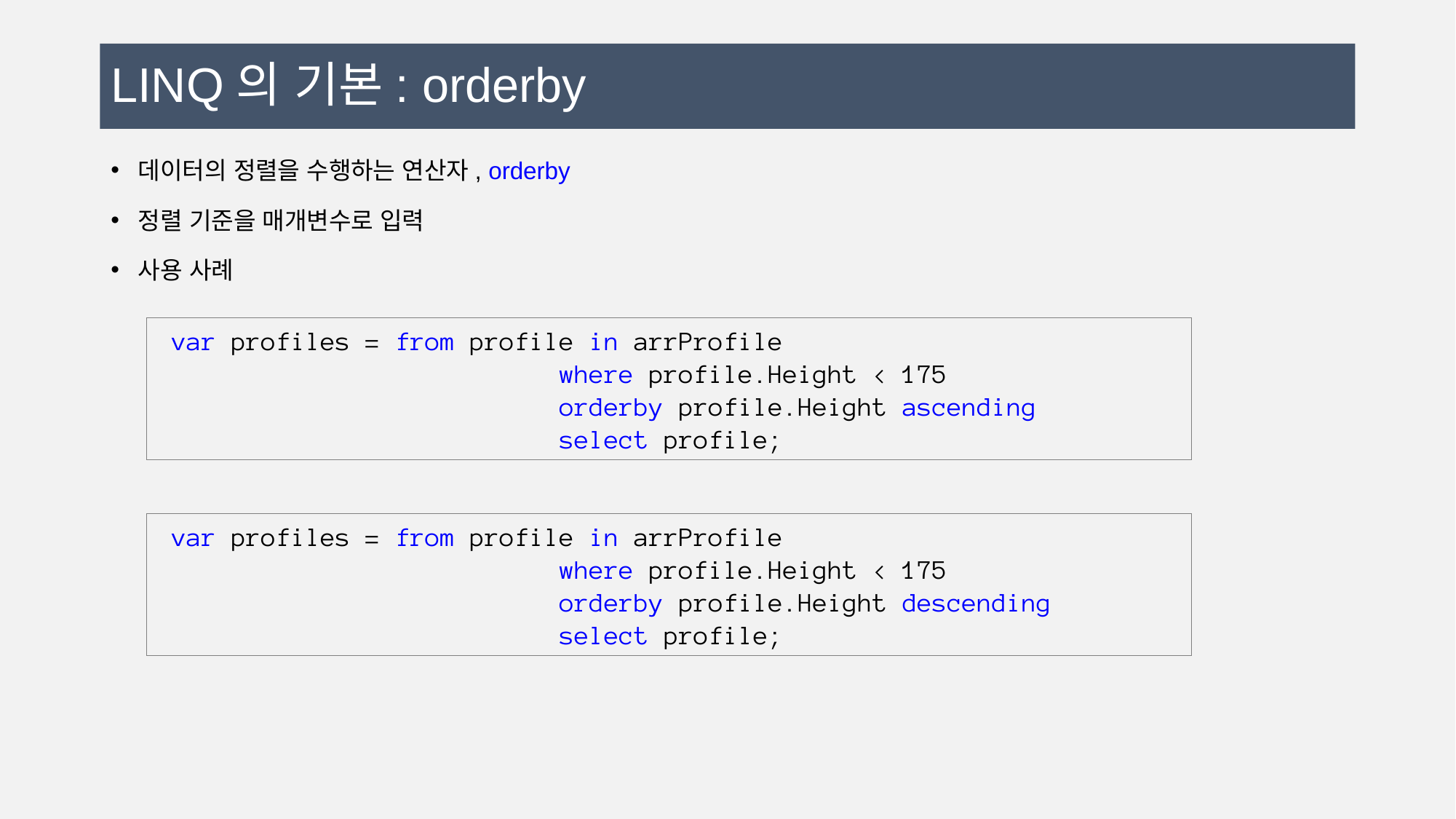

# LINQ의 기본: orderby
데이터의 정렬을 수행하는 연산자, orderby
정렬 기준을 매개변수로 입력
사용 사례
 var profiles = from profile in arrProfile
                           where profile.Height < 175
                           orderby profile.Height ascending
                           select profile;
 var profiles = from profile in arrProfile
                           where profile.Height < 175
                           orderby profile.Height descending
                           select profile;